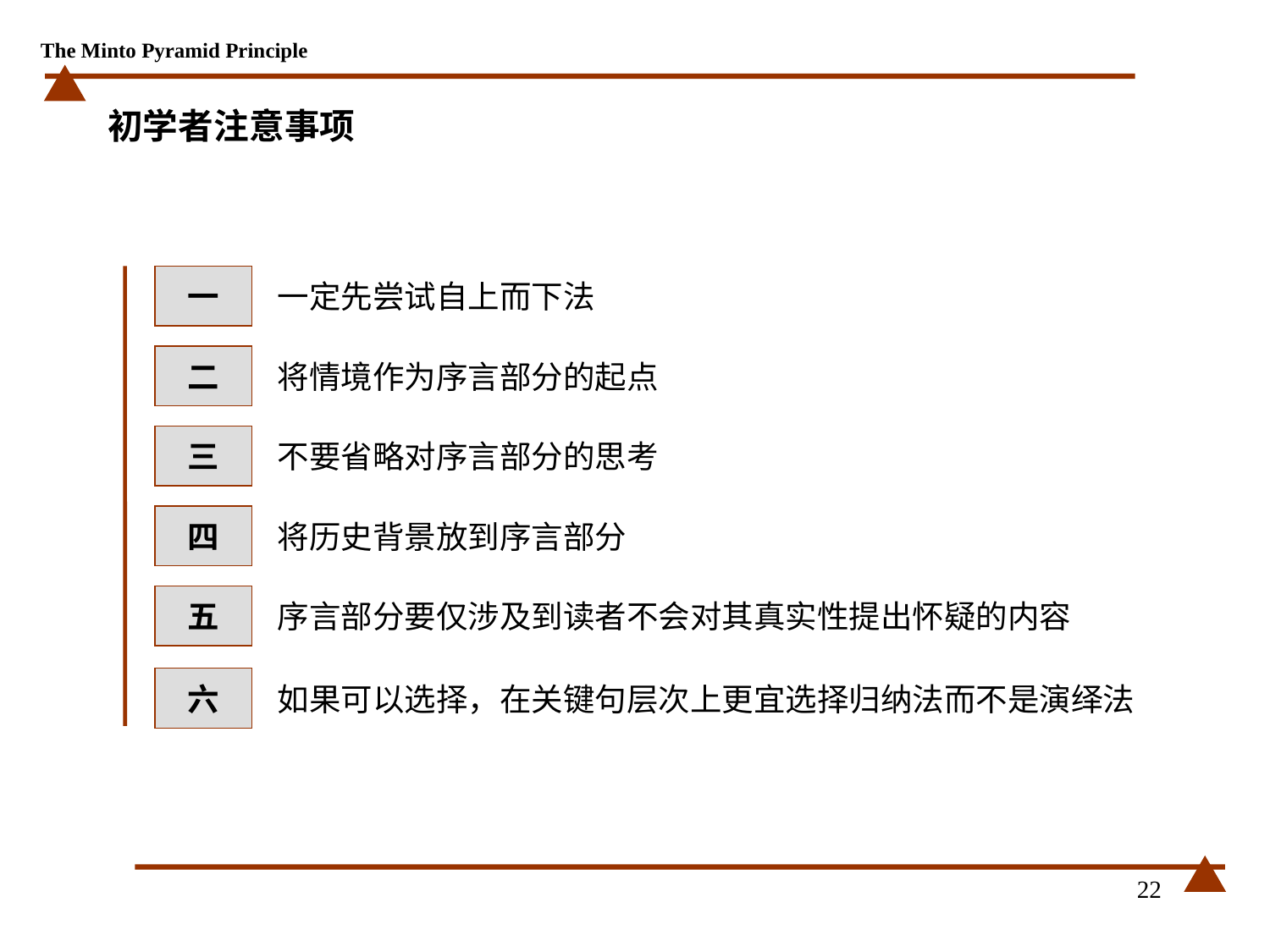

# 初学者注意事项

一
一定先尝试自上而下法
二
将情境作为序言部分的起点
三
不要省略对序言部分的思考
四
将历史背景放到序言部分
五
序言部分要仅涉及到读者不会对其真实性提出怀疑的内容
六
如果可以选择，在关键句层次上更宜选择归纳法而不是演绎法
22